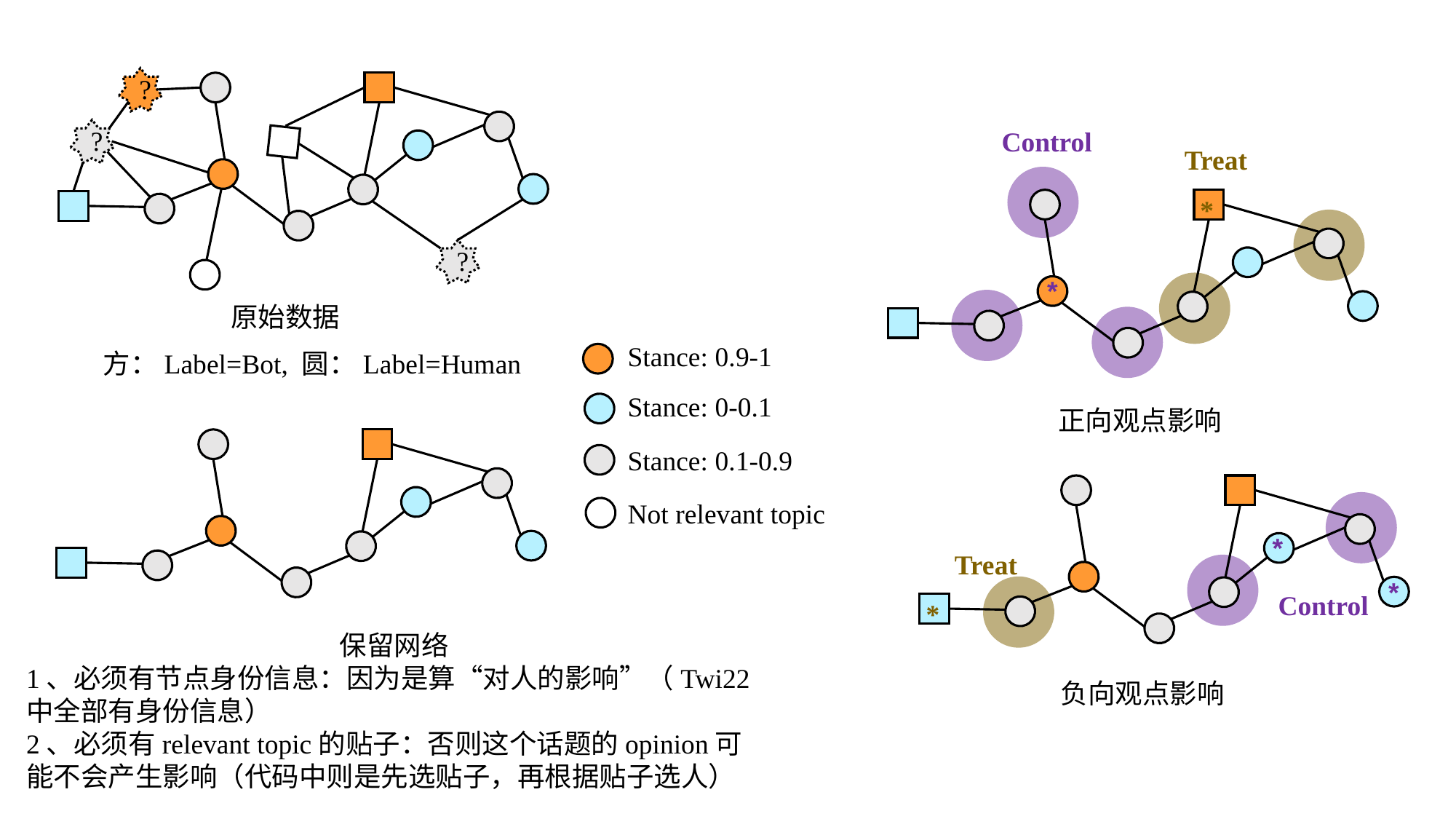

?

Control
?

Treat

*

?

*

原始数据

Stance: 0.9-1
方：Label=Bot, 圆：Label=Human

Stance: 0-0.1

正向观点影响

Stance: 0.1-0.9

Not relevant topic

*

Treat

*

Control
*

保留网络
1、必须有节点身份信息：因为是算“对人的影响”（Twi22中全部有身份信息）
2、必须有relevant topic的贴子：否则这个话题的opinion可能不会产生影响（代码中则是先选贴子，再根据贴子选人）
负向观点影响